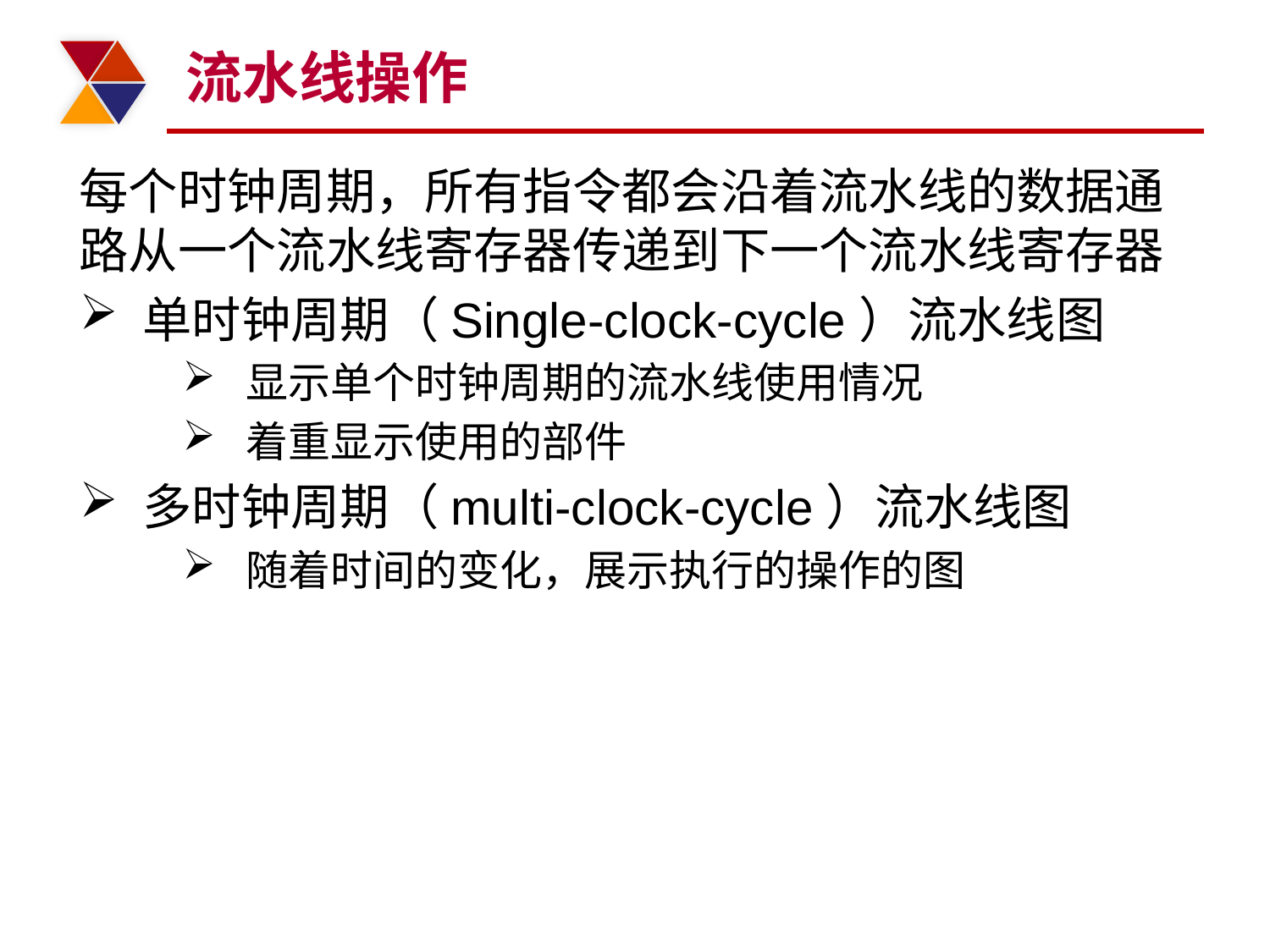

# 流水线操作
每个时钟周期，所有指令都会沿着流水线的数据通路从一个流水线寄存器传递到下一个流水线寄存器
单时钟周期（Single-clock-cycle）流水线图
显示单个时钟周期的流水线使用情况
着重显示使用的部件
多时钟周期（multi-clock-cycle）流水线图
随着时间的变化，展示执行的操作的图